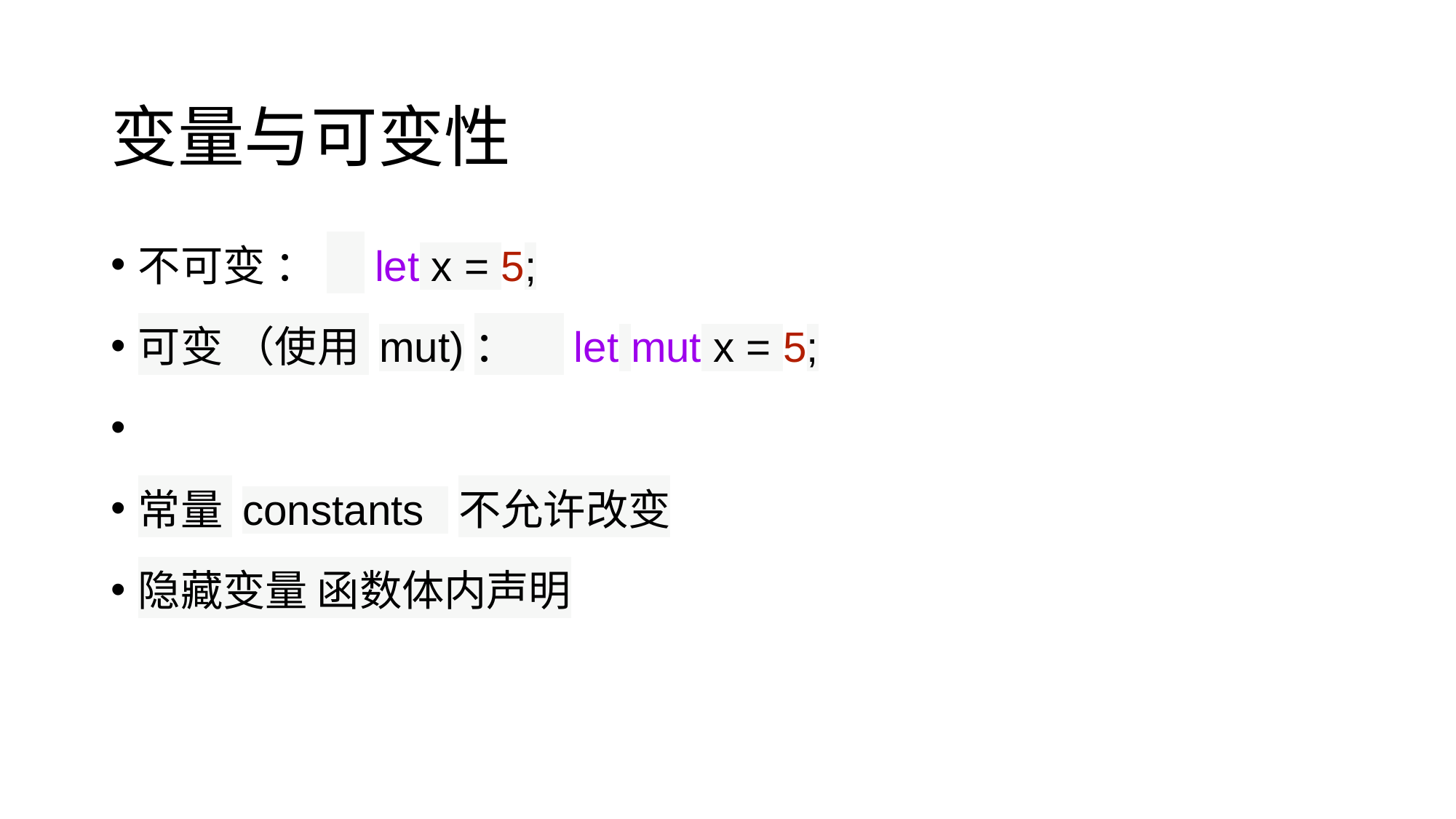

# 变量与可变性
不可变 ：     let x = 5;
可变 （使用 mut)：     let mut x = 5;

常量 constants  不允许改变
隐藏变量 函数体内声明